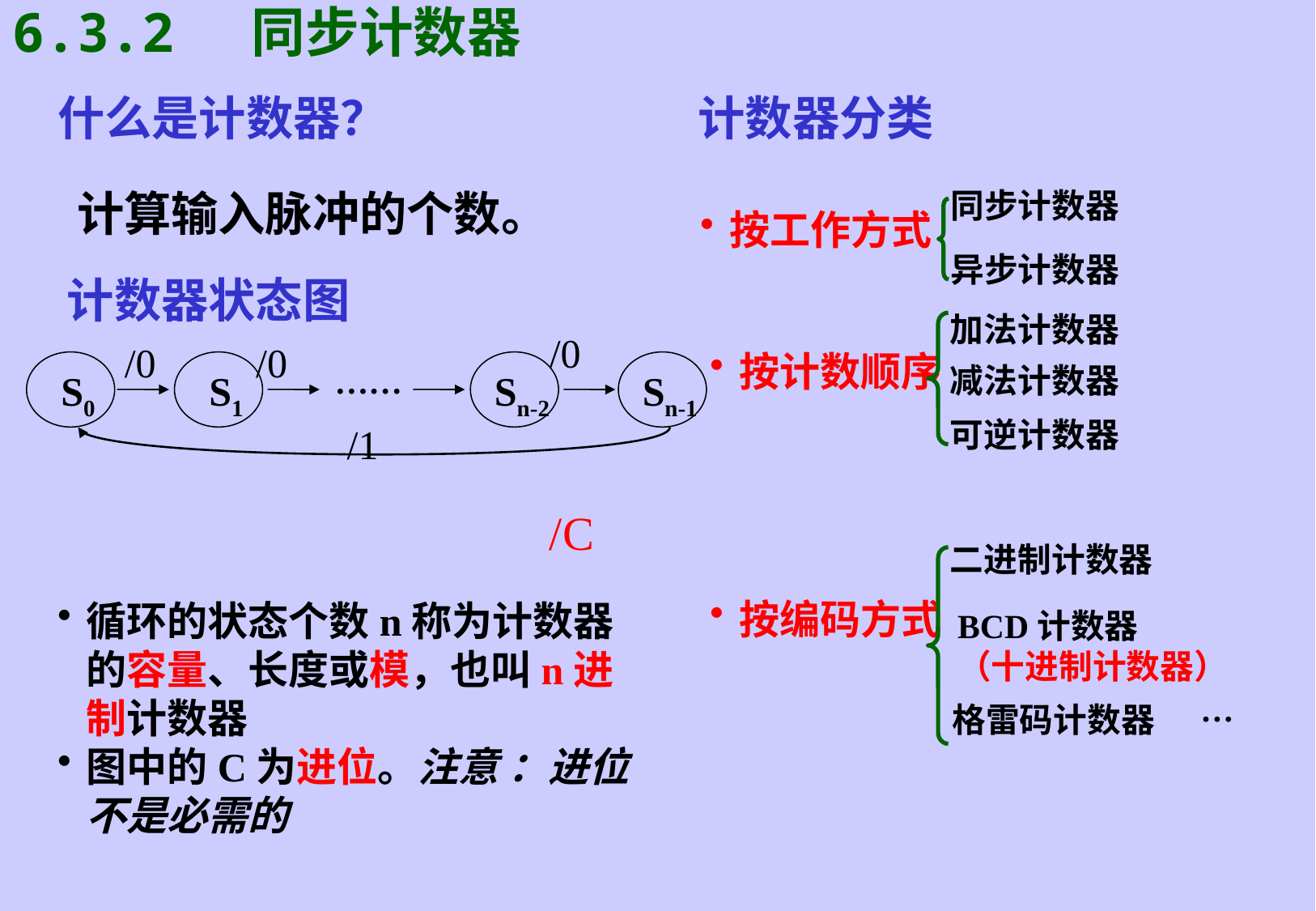

# 6.3.2  同步计数器
什么是计数器？
计数器分类
计算输入脉冲的个数。
同步计数器
按工作方式

异步计数器
计数器状态图
加法计数器

按计数顺序
减法计数器
可逆计数器
/0
/0
/0

S0

S1

Sn-2

Sn-1
……

/1
/C
二进制计数器

按编码方式
BCD计数器
（十进制计数器）
格雷码计数器      …
循环的状态个数n称为计数器的容量、长度或模，也叫n进制计数器
图中的C为进位。注意 ：进位不是必需的